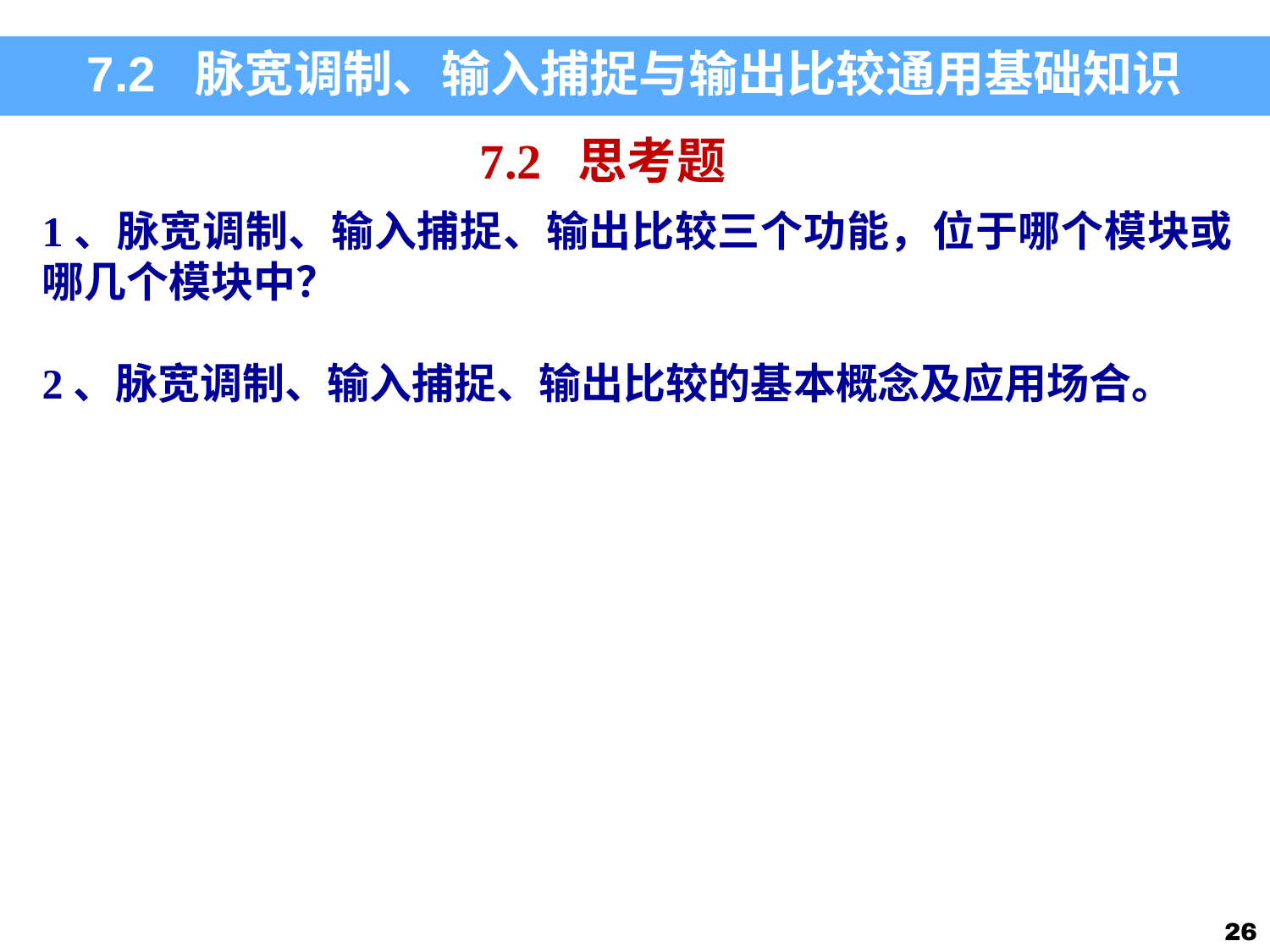

7.2  脉宽调制、输入捕捉与输出比较通用基础知识
7.2  思考题
1、脉宽调制、输入捕捉、输出比较三个功能，位于哪个模块或哪几个模块中？

2、脉宽调制、输入捕捉、输出比较的基本概念及应用场合。
26